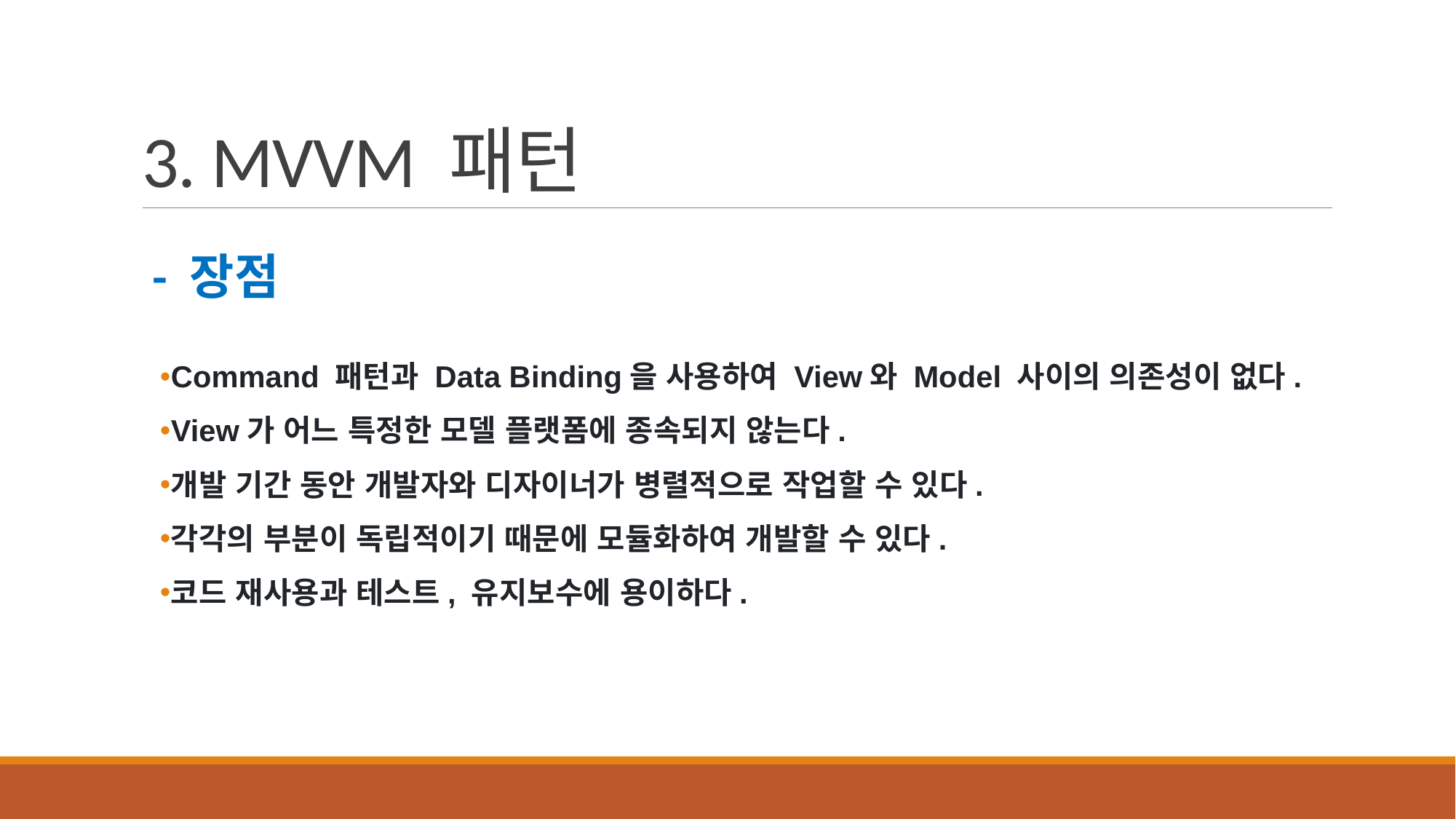

# 3. MVVM 패턴
- 장점
Command 패턴과 Data Binding을 사용하여 View와 Model 사이의 의존성이 없다.
View가 어느 특정한 모델 플랫폼에 종속되지 않는다.
개발 기간 동안 개발자와 디자이너가 병렬적으로 작업할 수 있다.
각각의 부분이 독립적이기 때문에 모듈화하여 개발할 수 있다.
코드 재사용과 테스트, 유지보수에 용이하다.